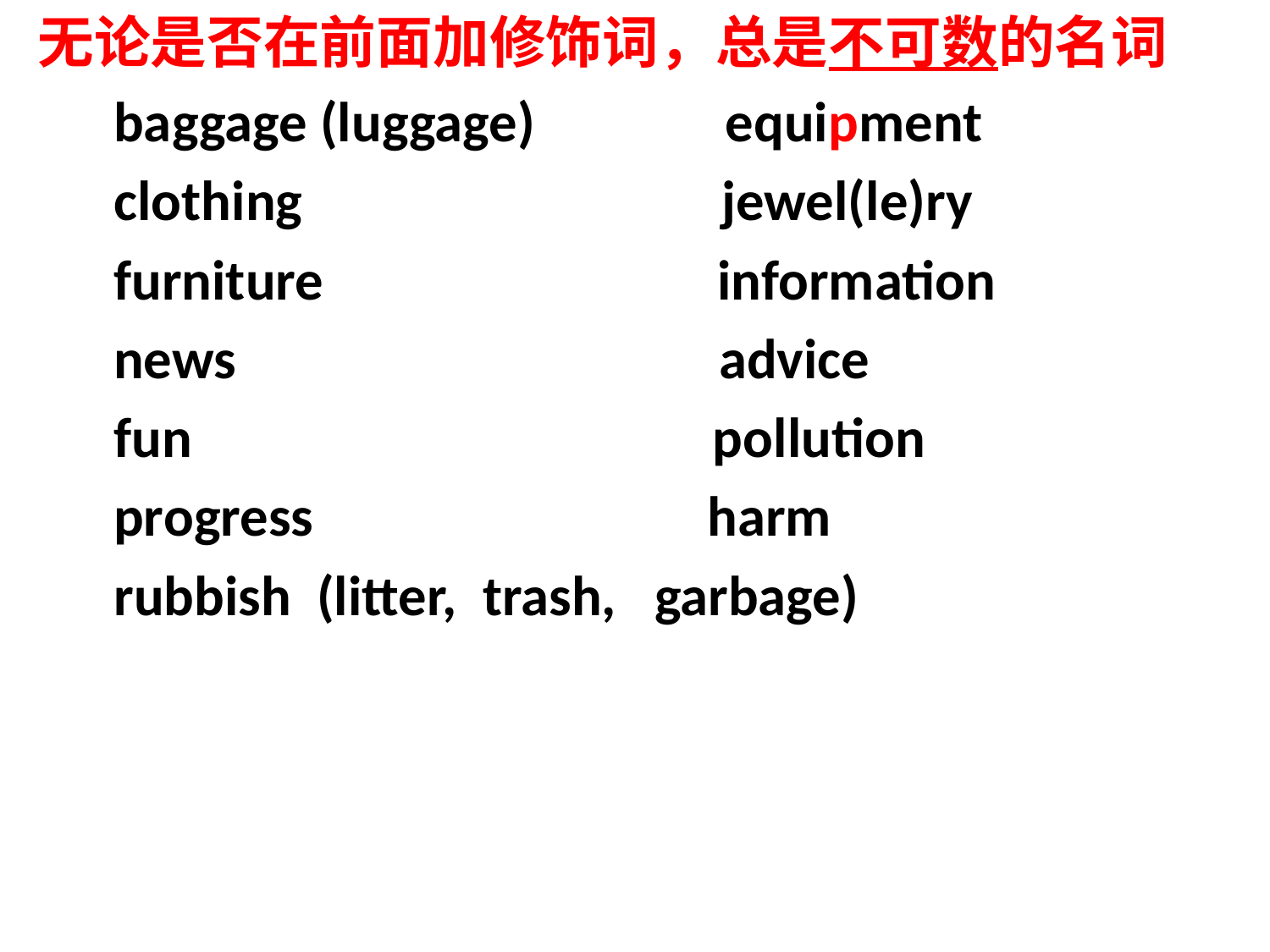

无论是否在前面加修饰词，总是不可数的名词
      baggage (luggage)               equipment
      clothing                                 jewel(le)ry
      furniture                               information
      news                                      advice
      fun                                         pollution
      progress                               harm
      rubbish  (litter,  trash,   garbage)